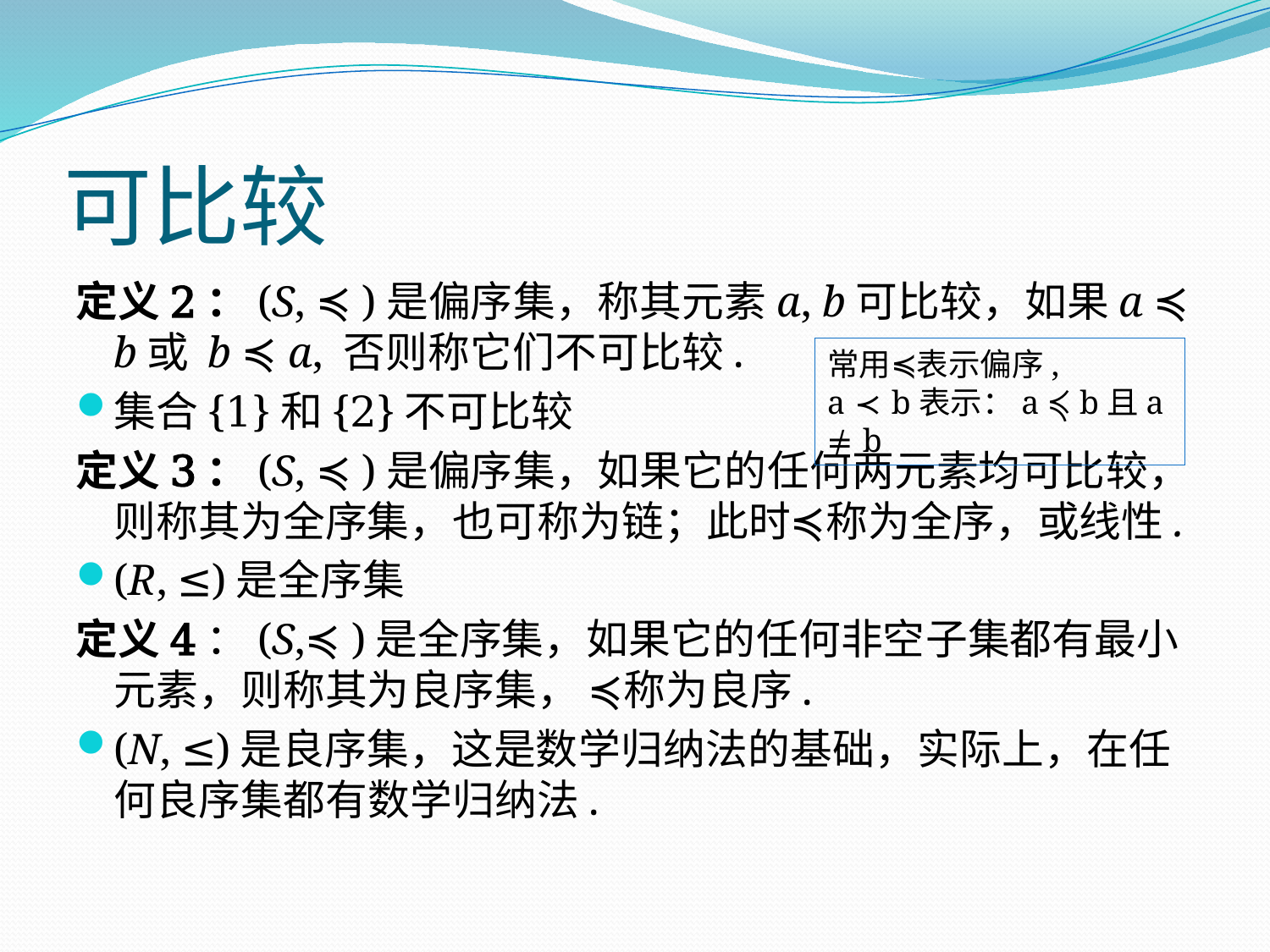

# 可比较
定义2：(S, ≼ )是偏序集，称其元素a, b可比较，如果a ≼ b或 b ≼ a, 否则称它们不可比较.
集合{1}和{2}不可比较
定义3：(S, ≼ )是偏序集，如果它的任何两元素均可比较，则称其为全序集，也可称为链；此时≼称为全序，或线性.
(R, ≤)是全序集
定义4：(S,≼ )是全序集，如果它的任何非空子集都有最小元素，则称其为良序集， ≼称为良序.
(N, ≤)是良序集，这是数学归纳法的基础，实际上，在任何良序集都有数学归纳法.
常用≼表示偏序,
a ≺ b表示：a ≼ b且a ≠ b